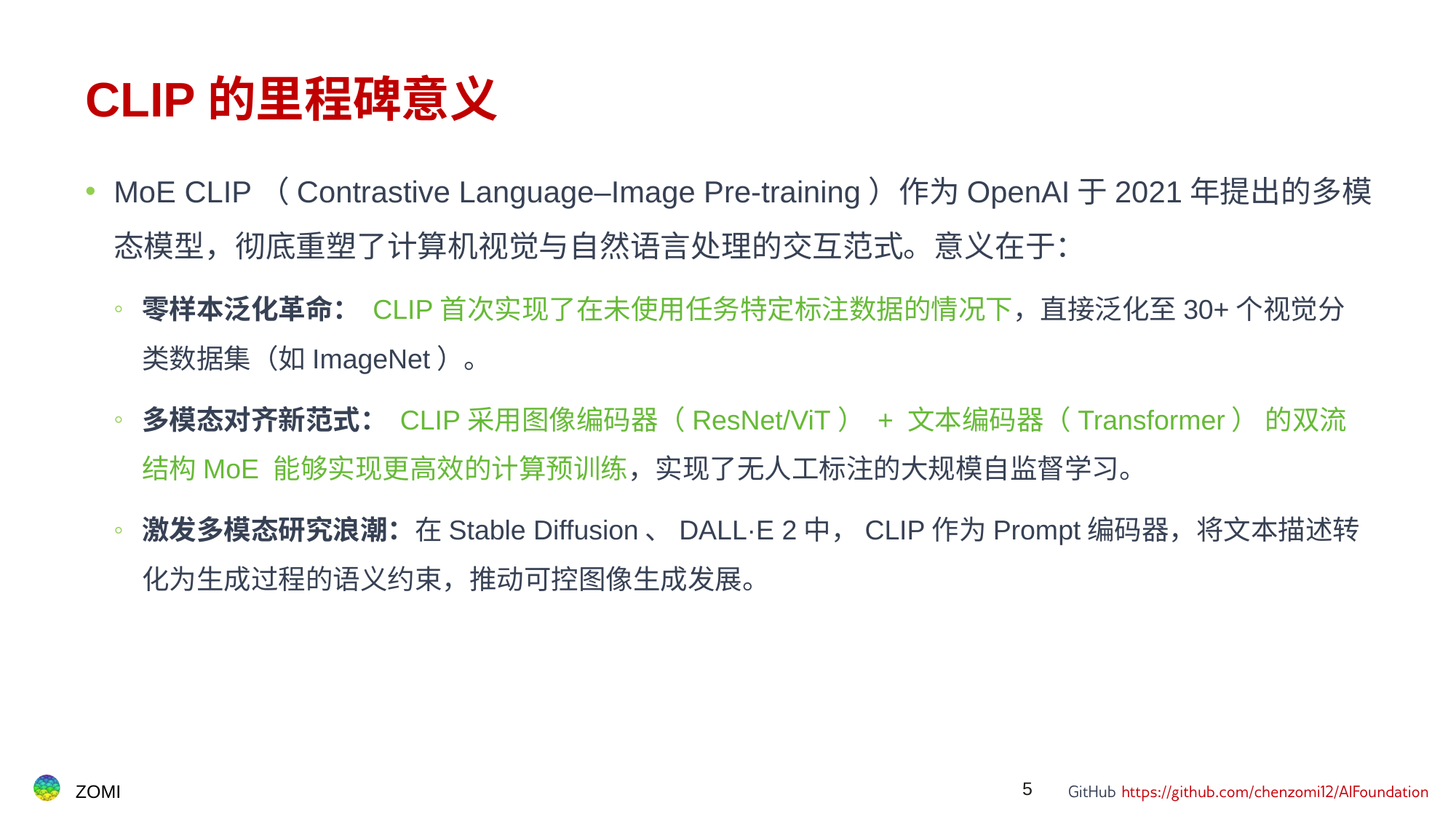

# CLIP的里程碑意义
MoE CLIP（Contrastive Language–Image Pre-training）作为OpenAI于2021年提出的多模态模型，彻底重塑了计算机视觉与自然语言处理的交互范式。意义在于：
零样本泛化革命： CLIP首次实现了在未使用任务特定标注数据的情况下，直接泛化至30+个视觉分类数据集（如ImageNet）。
多模态对齐新范式： CLIP采用图像编码器（ResNet/ViT） + 文本编码器（Transformer） 的双流结构MoE 能够实现更高效的计算预训练，实现了无人工标注的大规模自监督学习。
激发多模态研究浪潮：在Stable Diffusion、DALL·E 2中，CLIP作为Prompt编码器，将文本描述转化为生成过程的语义约束，推动可控图像生成发展。